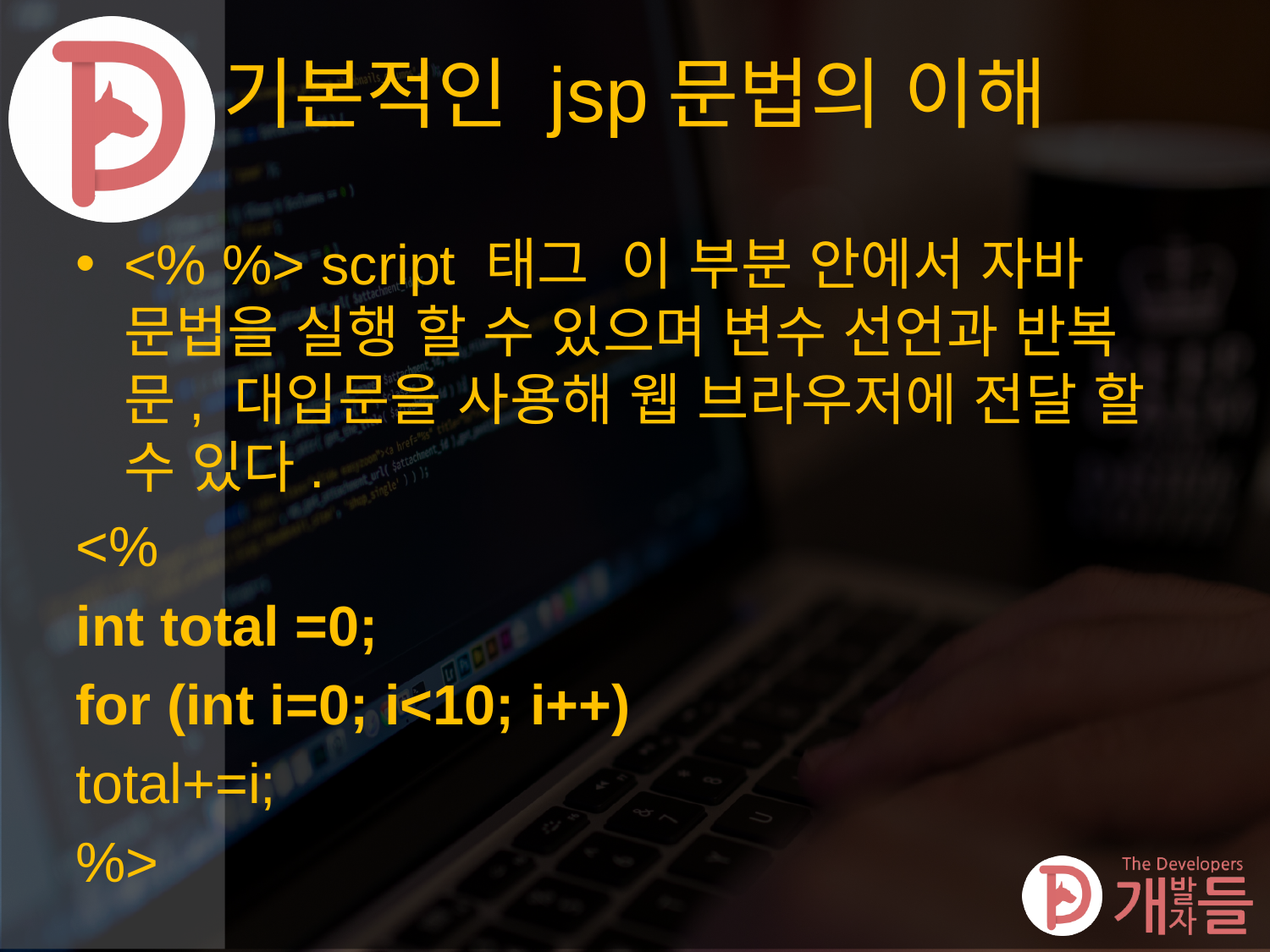

# 기본적인 jsp문법의 이해
<% %> script 태그  이 부분 안에서 자바 문법을 실행 할 수 있으며 변수 선언과 반복문, 대입문을 사용해 웹 브라우저에 전달 할 수 있다.
<%
int total =0;
for (int i=0; i<10; i++)
total+=i;
%>